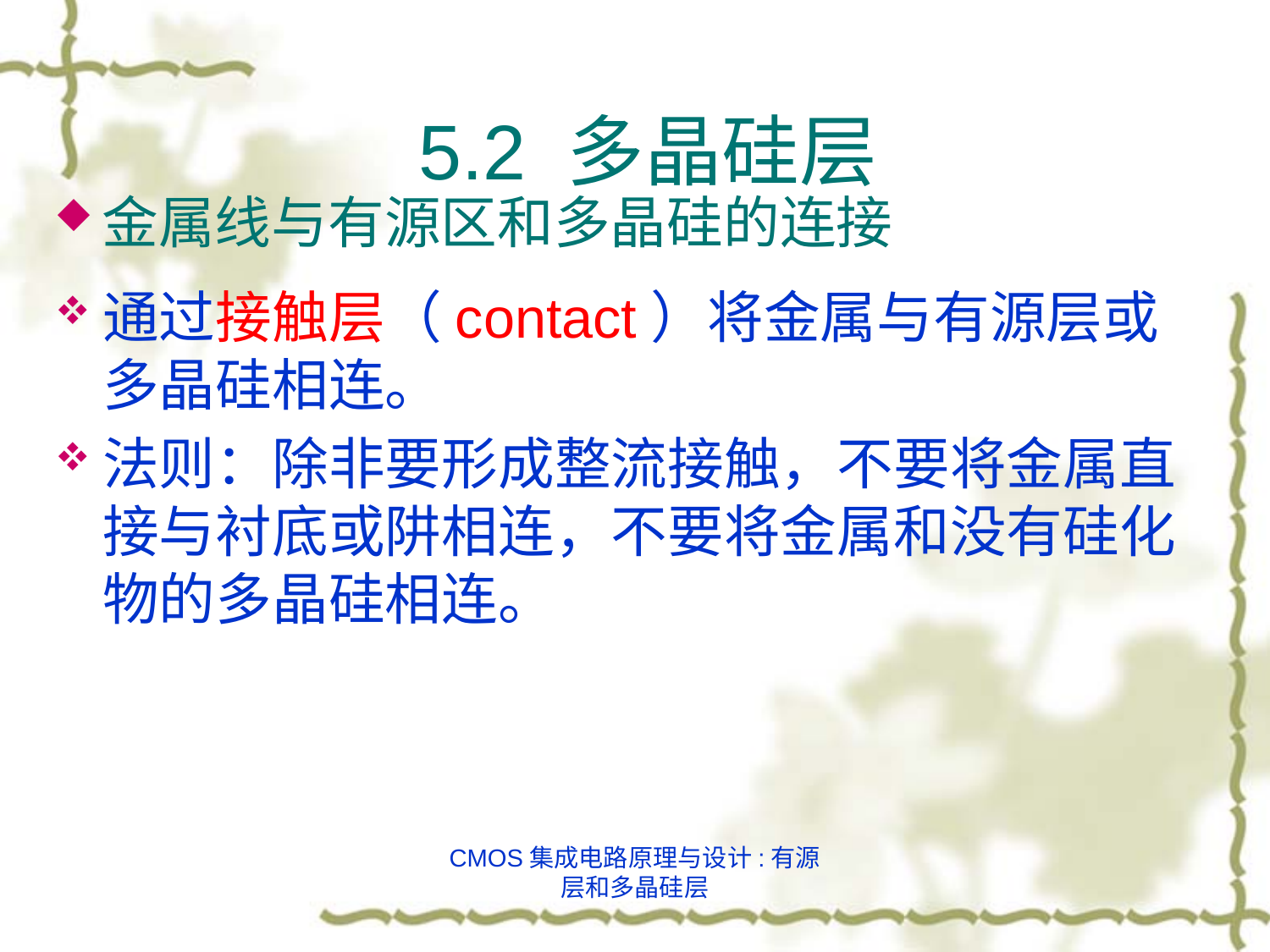

5.2 多晶硅层
金属线与有源区和多晶硅的连接

通过接触层（contact）将金属与有源层或多晶硅相连。
法则：除非要形成整流接触，不要将金属直接与衬底或阱相连，不要将金属和没有硅化物的多晶硅相连。
CMOS集成电路原理与设计:有源层和多晶硅层
15